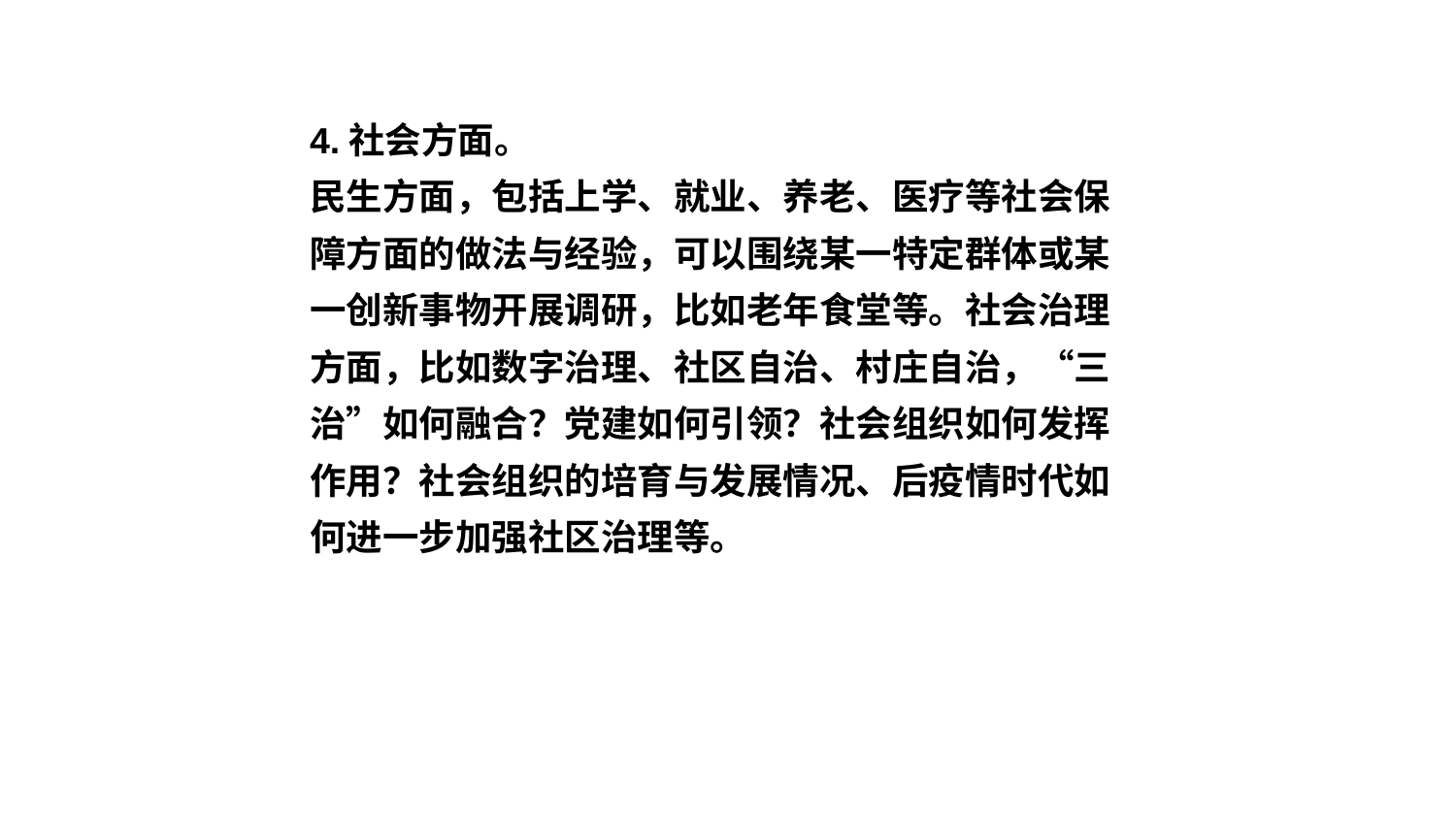

4.社会方面。
民生方面，包括上学、就业、养老、医疗等社会保障方面的做法与经验，可以围绕某一特定群体或某一创新事物开展调研，比如老年食堂等。社会治理方面，比如数字治理、社区自治、村庄自治，“三治”如何融合？党建如何引领？社会组织如何发挥作用？社会组织的培育与发展情况、后疫情时代如何进一步加强社区治理等。